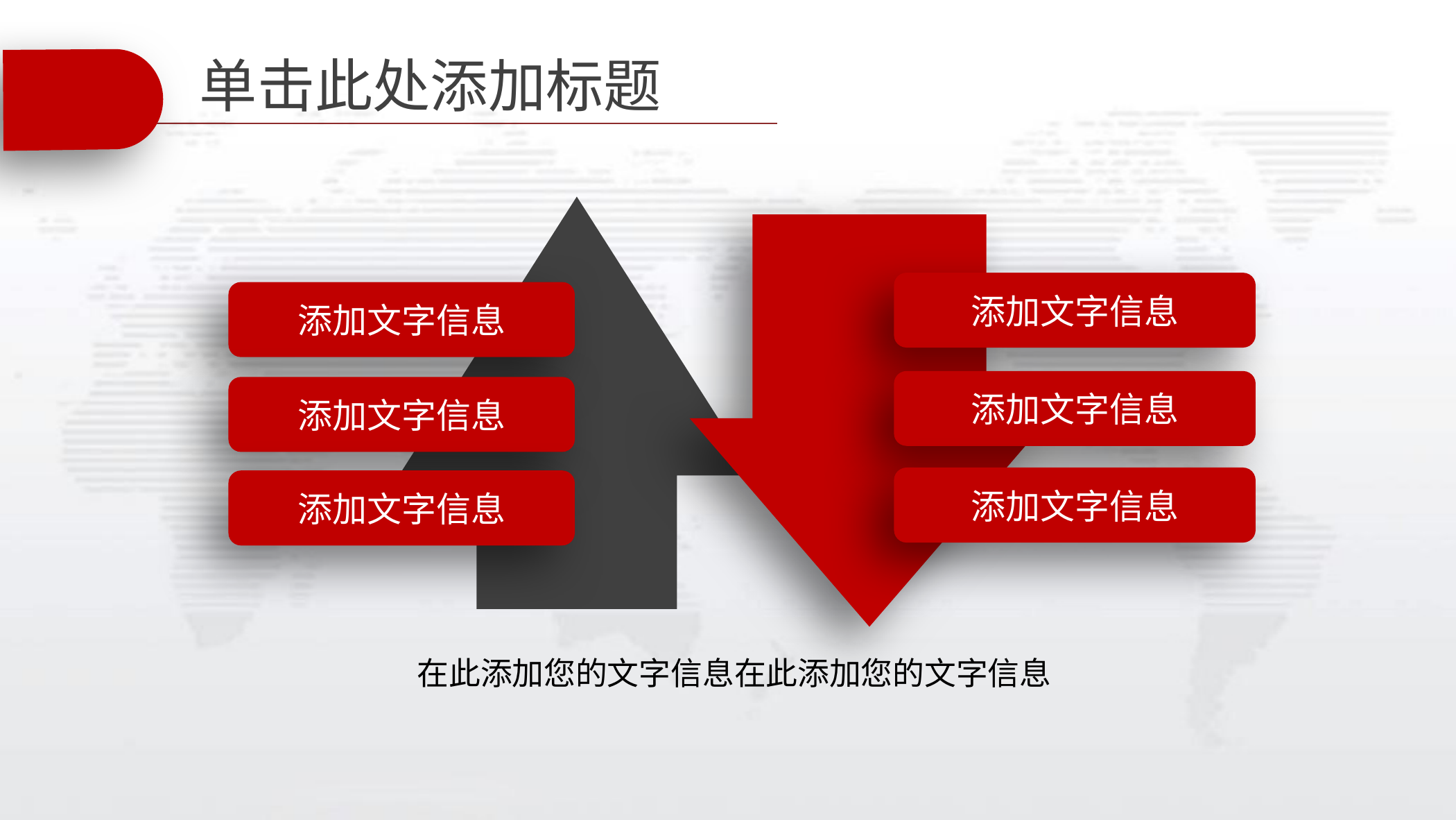

# 单击此处添加标题

添加文字信息
添加文字信息
添加文字信息
添加文字信息
添加文字信息
添加文字信息
在此添加您的文字信息在此添加您的文字信息